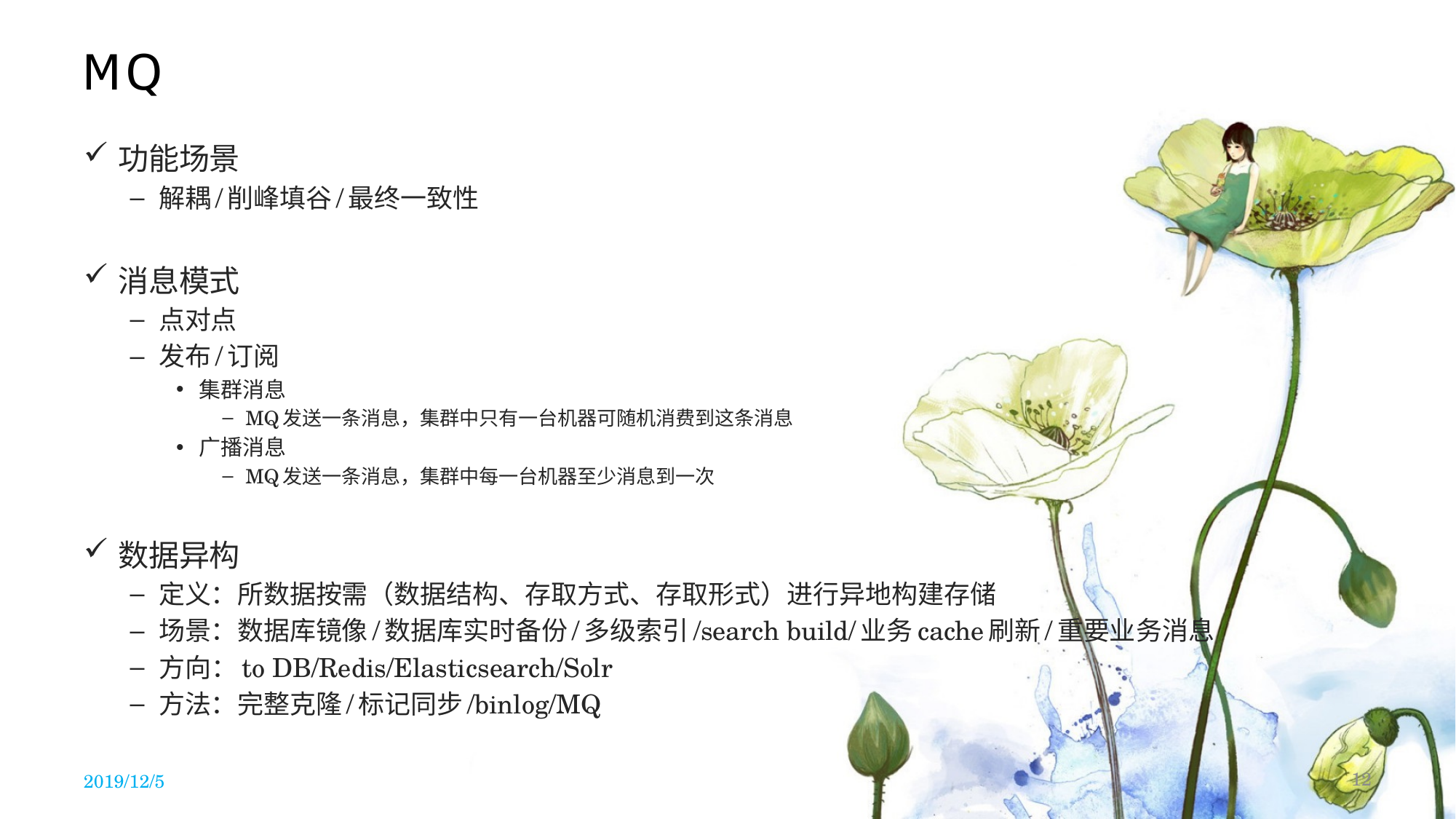

# MQ
功能场景
解耦/削峰填谷/最终一致性

消息模式
点对点
发布/订阅
集群消息
MQ发送一条消息，集群中只有一台机器可随机消费到这条消息
广播消息
MQ发送一条消息，集群中每一台机器至少消息到一次

数据异构
定义：所数据按需（数据结构、存取方式、存取形式）进行异地构建存储
场景：数据库镜像/数据库实时备份/多级索引/search build/业务cache刷新/重要业务消息
方向：to DB/Redis/Elasticsearch/Solr
方法：完整克隆/标记同步/binlog/MQ

2019/12/5
12